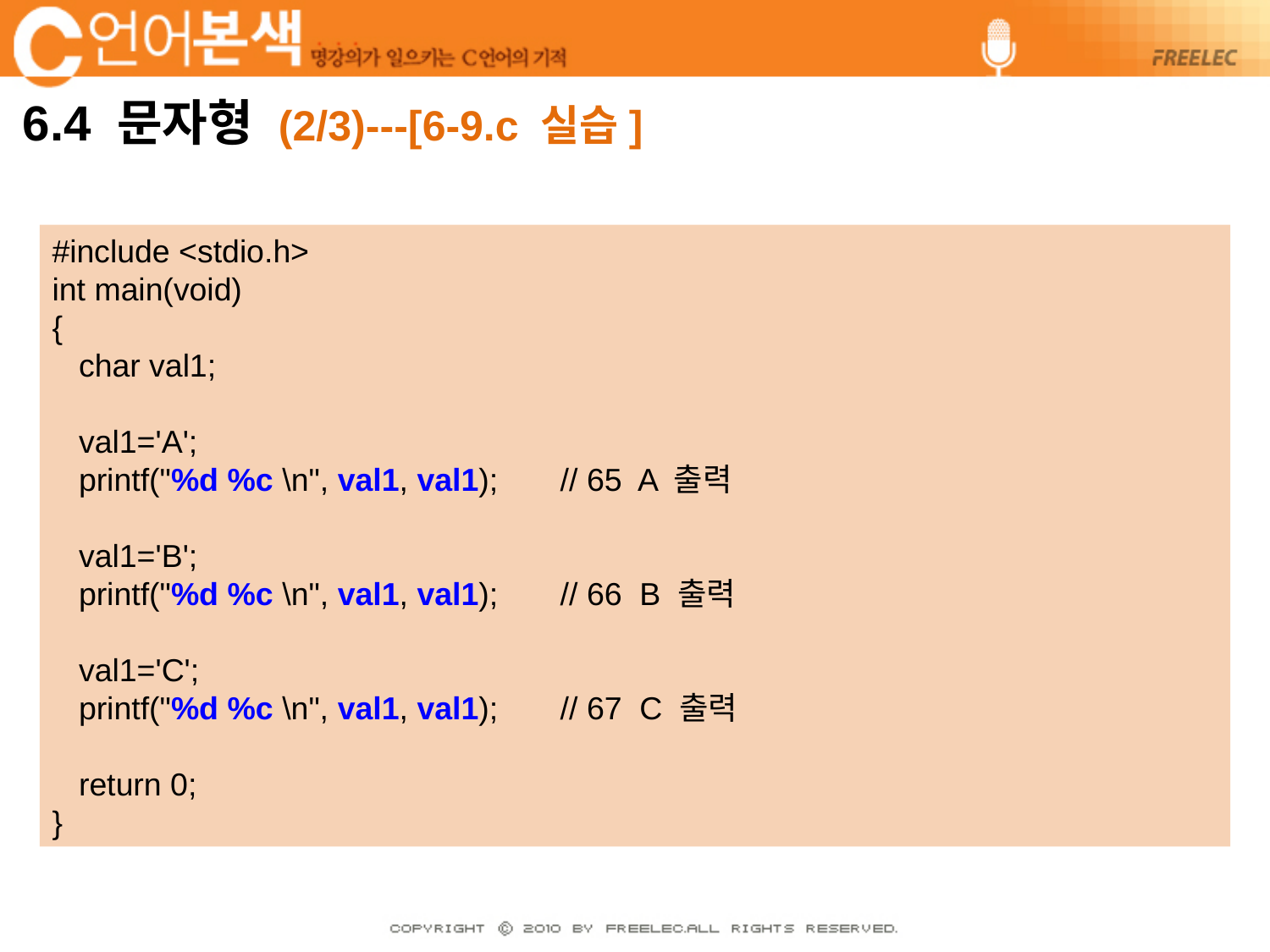

# 6.4 문자형 (2/3)---[6-9.c 실습]
#include <stdio.h>
int main(void)
{
   char val1;

   val1='A';
   printf("%d %c \n", val1, val1);	// 65  A 출력

   val1='B';
   printf("%d %c \n", val1, val1);	// 66  B 출력

   val1='C';
   printf("%d %c \n", val1, val1);	// 67  C 출력

   return 0;
}